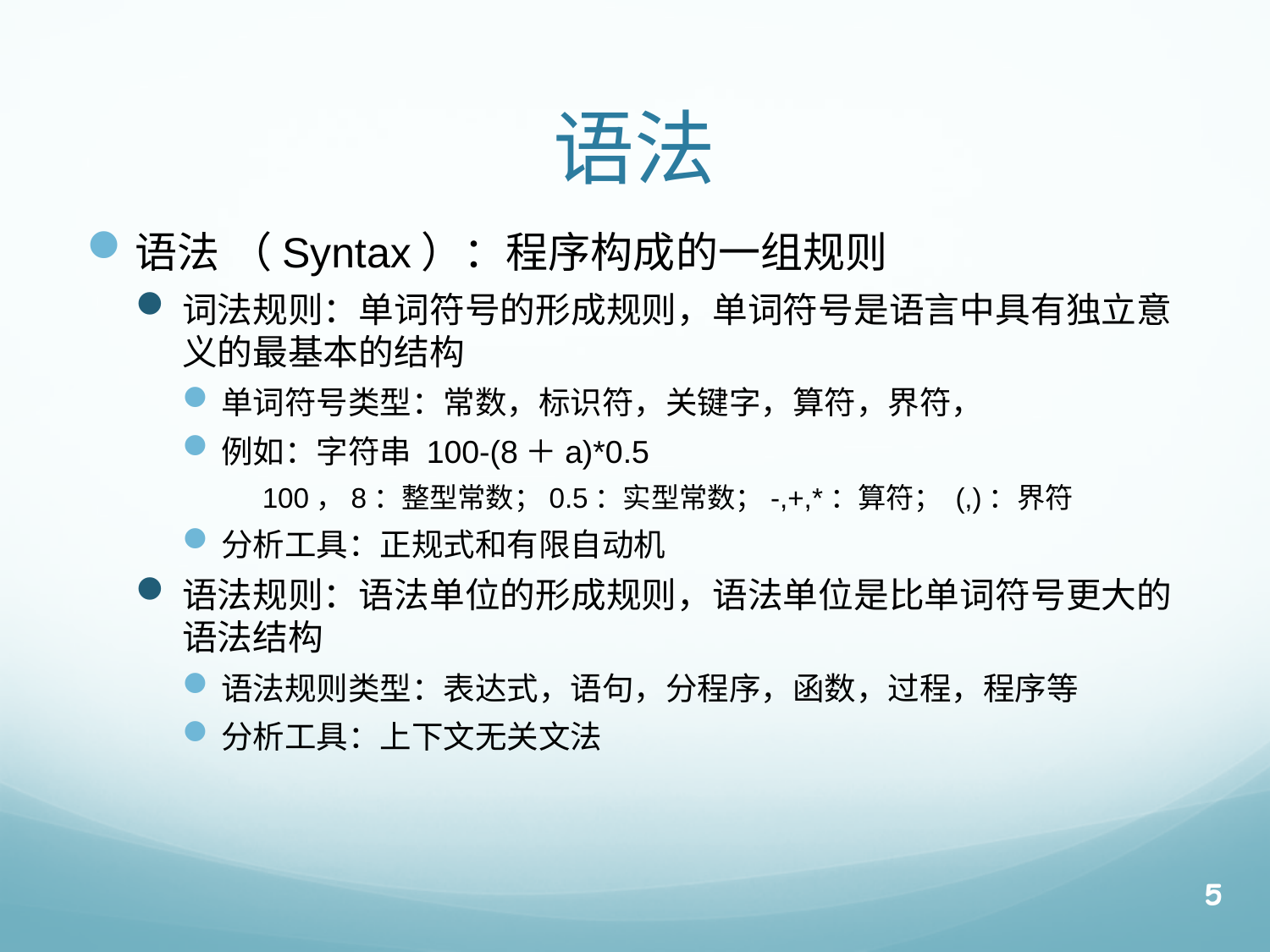

# 语法
语法 （Syntax）：程序构成的一组规则
词法规则：单词符号的形成规则，单词符号是语言中具有独立意义的最基本的结构
单词符号类型：常数，标识符，关键字，算符，界符，
例如：字符串 100-(8＋a)*0.5
100，8：整型常数；0.5：实型常数；-,+,*：算符； (,)：界符
分析工具：正规式和有限自动机
语法规则：语法单位的形成规则，语法单位是比单词符号更大的语法结构
语法规则类型：表达式，语句，分程序，函数，过程，程序等
分析工具：上下文无关文法

5